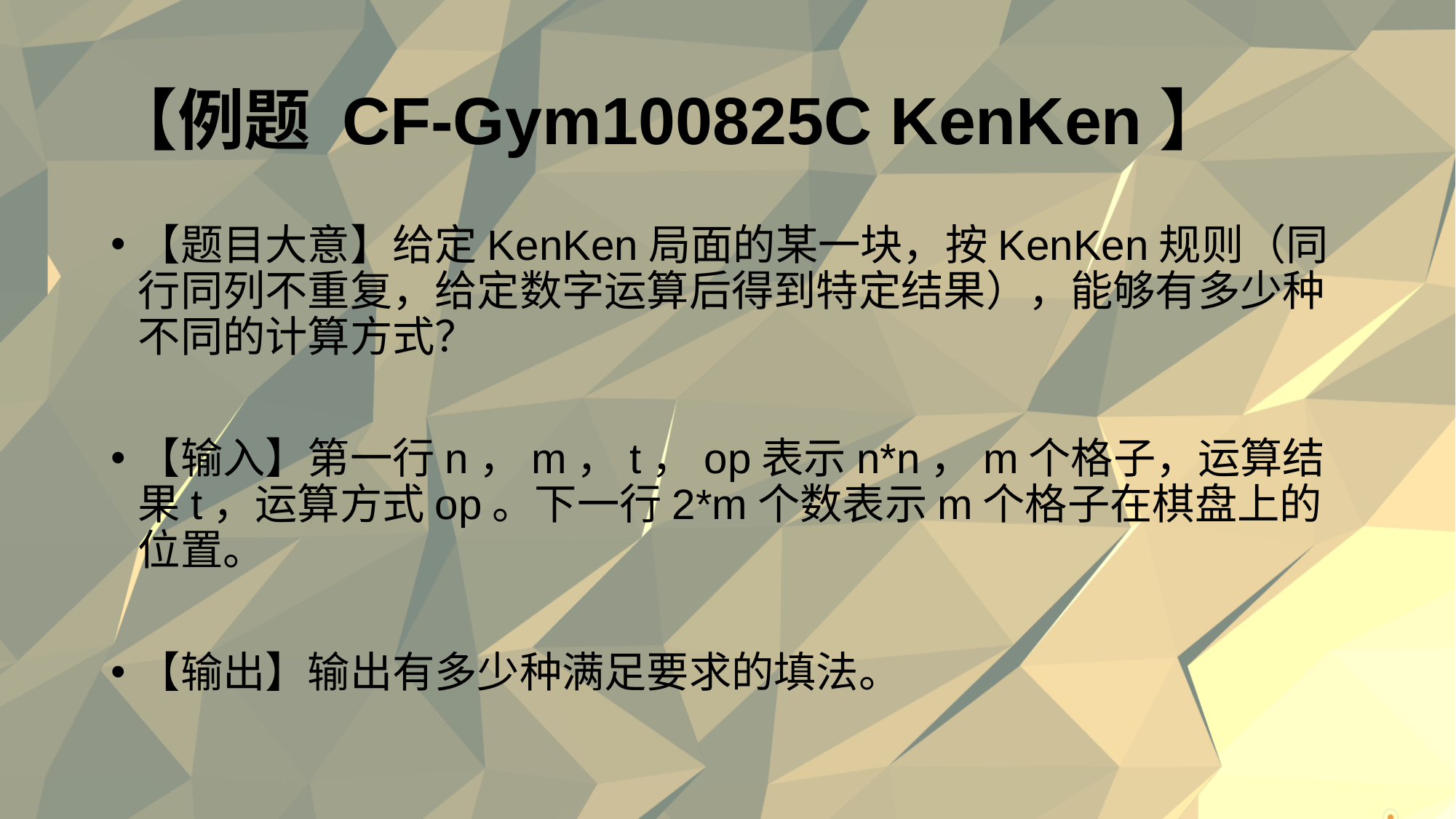

# 【例题 CF-Gym100825C KenKen】
【题目大意】给定KenKen局面的某一块，按KenKen规则（同行同列不重复，给定数字运算后得到特定结果），能够有多少种不同的计算方式？

【输入】第一行n，m，t，op表示n*n，m个格子，运算结果t，运算方式op。下一行2*m个数表示m个格子在棋盘上的位置。

【输出】输出有多少种满足要求的填法。